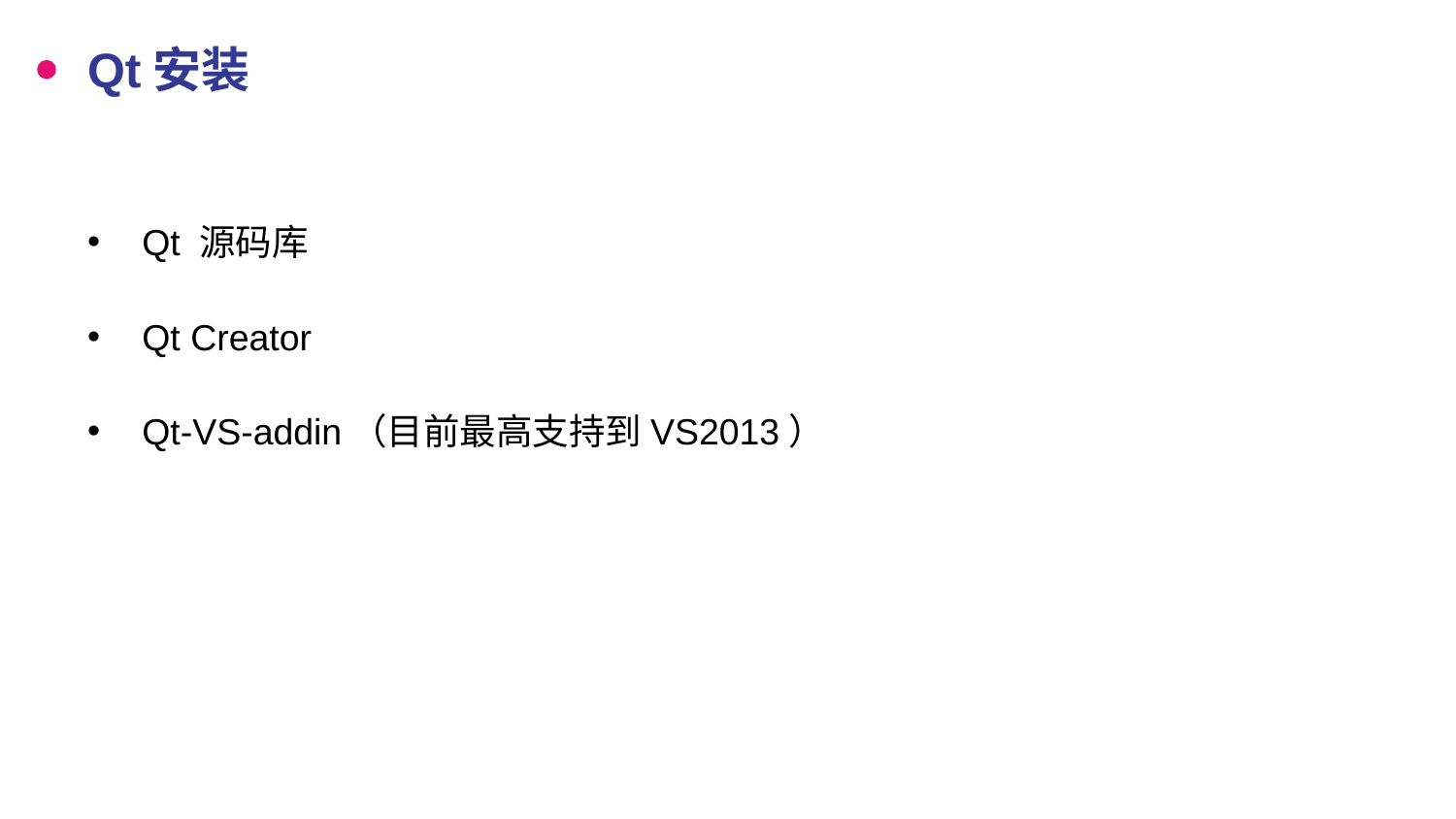

# Qt安装
Qt 源码库
Qt Creator
Qt-VS-addin（目前最高支持到VS2013）